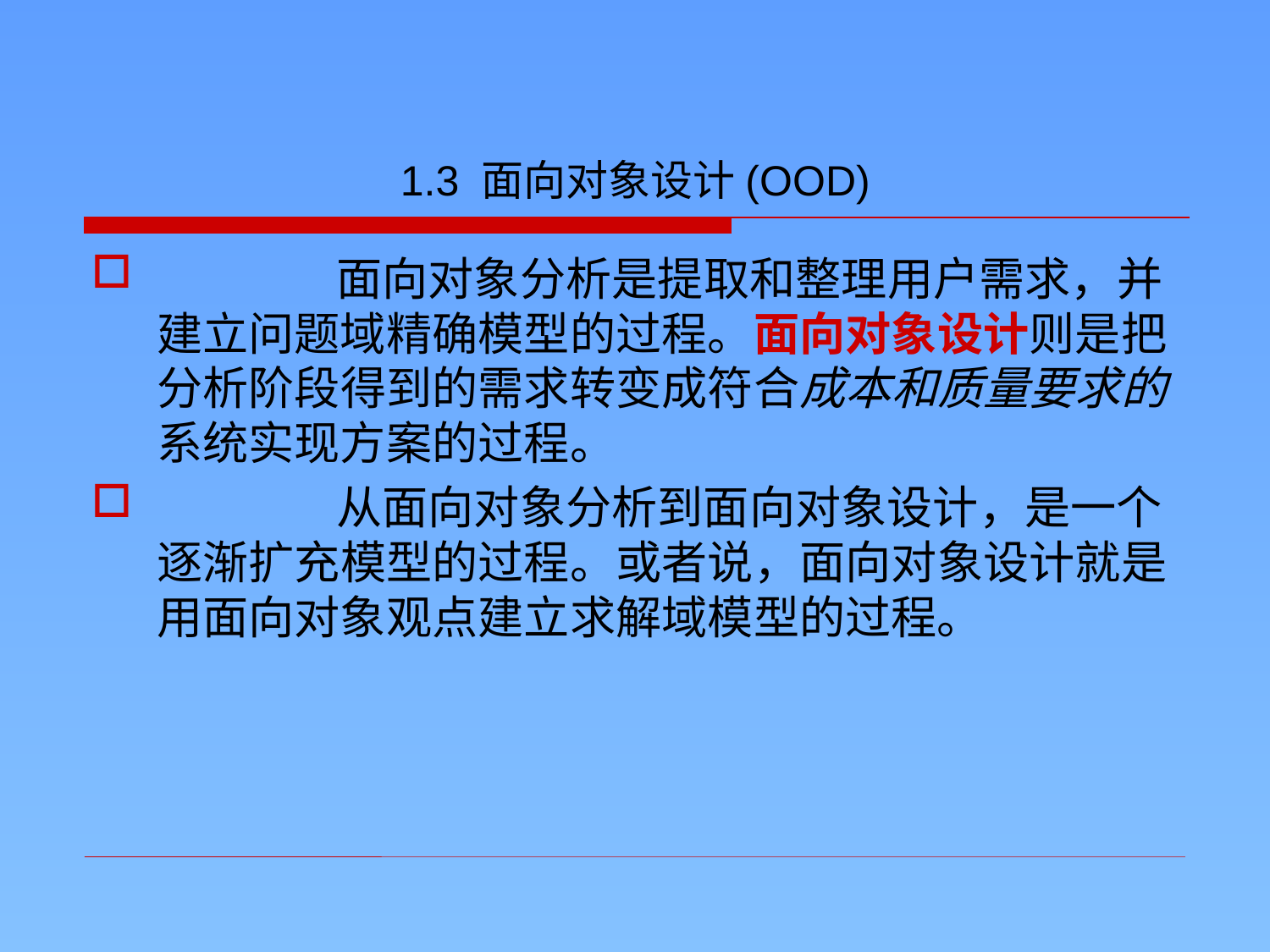

1.3 面向对象设计(OOD)
	    面向对象分析是提取和整理用户需求，并建立问题域精确模型的过程。面向对象设计则是把分析阶段得到的需求转变成符合成本和质量要求的系统实现方案的过程。
	    从面向对象分析到面向对象设计，是一个逐渐扩充模型的过程。或者说，面向对象设计就是用面向对象观点建立求解域模型的过程。